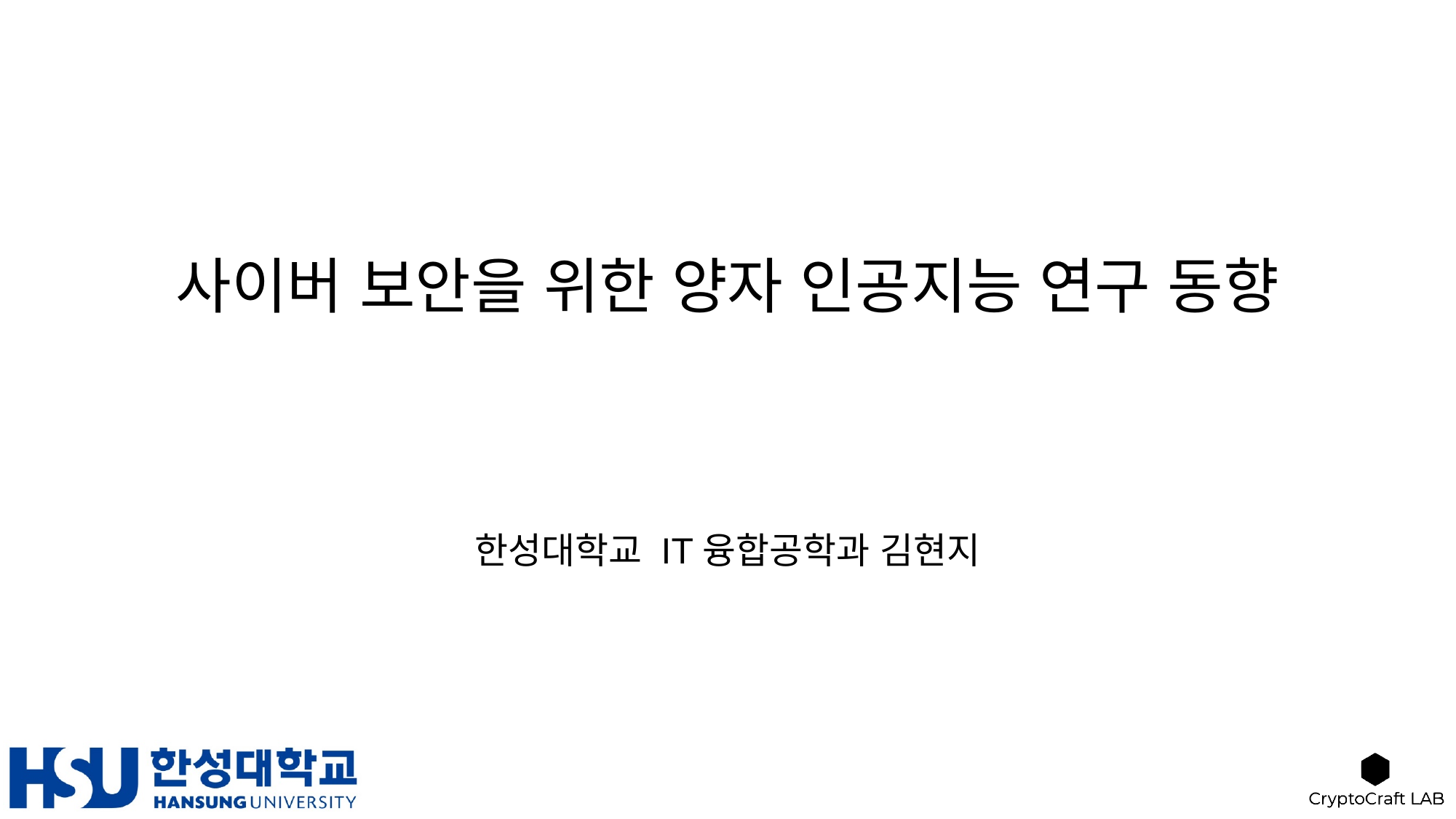

# 사이버 보안을 위한 양자 인공지능 연구 동향
한성대학교 IT융합공학과 김현지